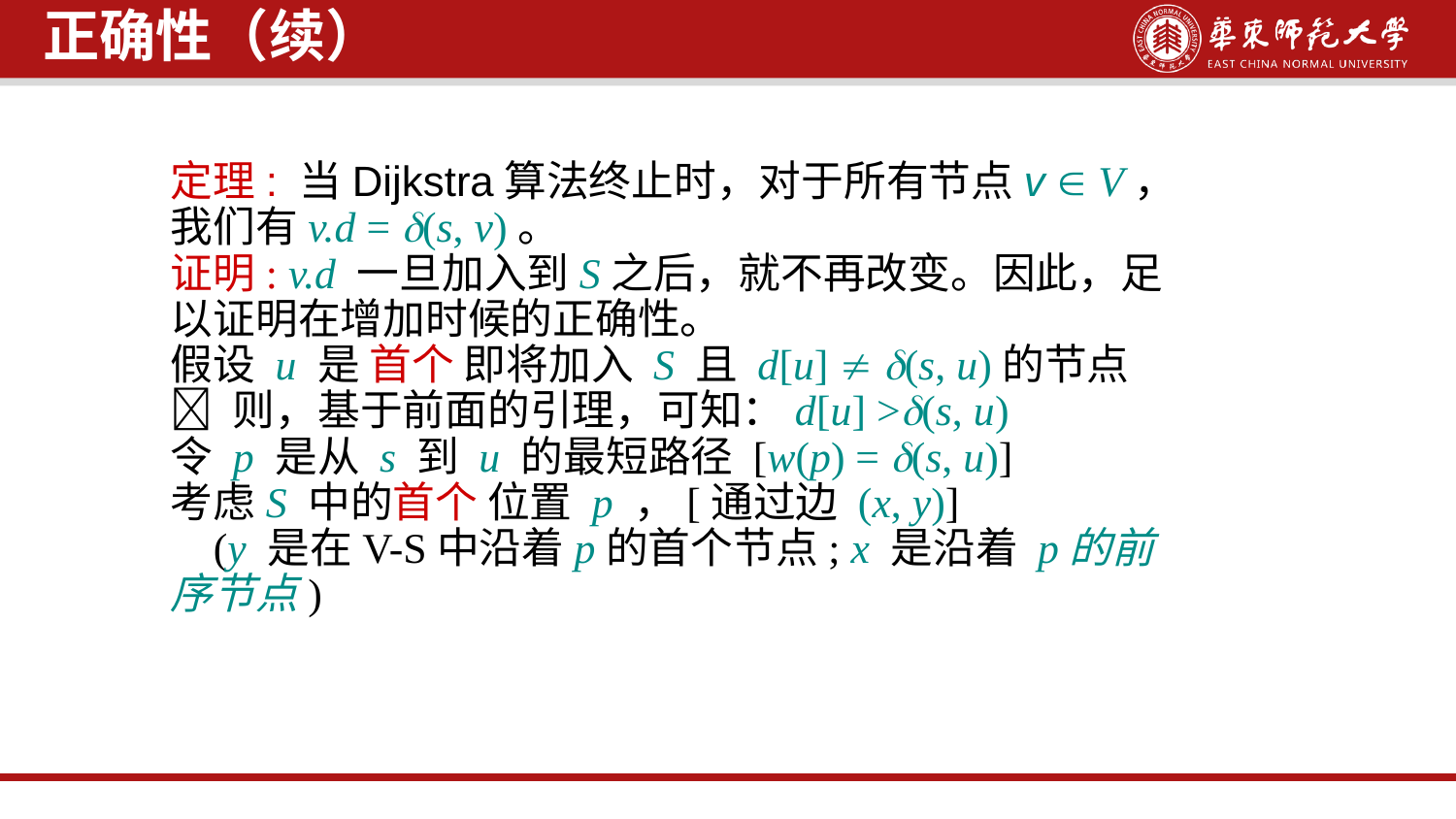

41
正确性（续）
定理: 当Dijkstra算法终止时，对于所有节点v ∈ V，我们有v.d = δ(s, v)。
证明: v.d 一旦加入到S之后，就不再改变。因此，足以证明在增加时候的正确性。
假设 u 是 首个 即将加入 S 且 d[u] ≠ δ(s, u)的节点
⇒ 则，基于前面的引理，可知：d[u] >δ(s, u)
令 p 是从 s 到 u 的最短路径 [w(p) = δ(s, u)]
考虑S 中的首个 位置 p ，[通过边 (x, y)]
    (y 是在V-S中沿着p的首个节点; x 是沿着 p的前序节点)